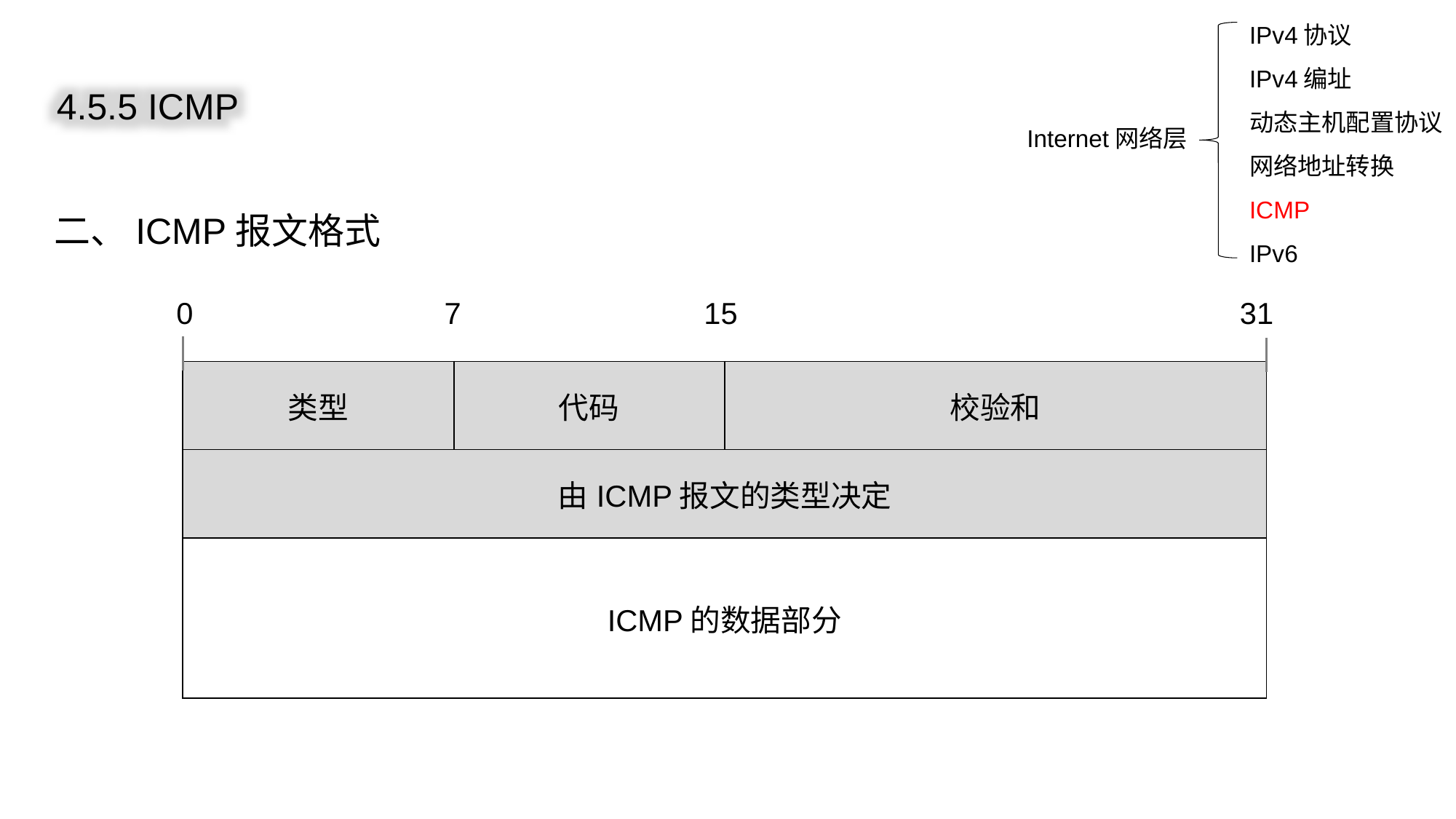

IPv4协议
IPv4编址
动态主机配置协议
网络地址转换
ICMP
IPv6

4.5.5 ICMP
Internet网络层
二、ICMP报文格式
0                              7                             15                                                            31
| 类型 | 代码 | 校验和 |
| --- | --- | --- |
| 由ICMP报文的类型决定 |  |  |
| ICMP的数据部分 |  |  |